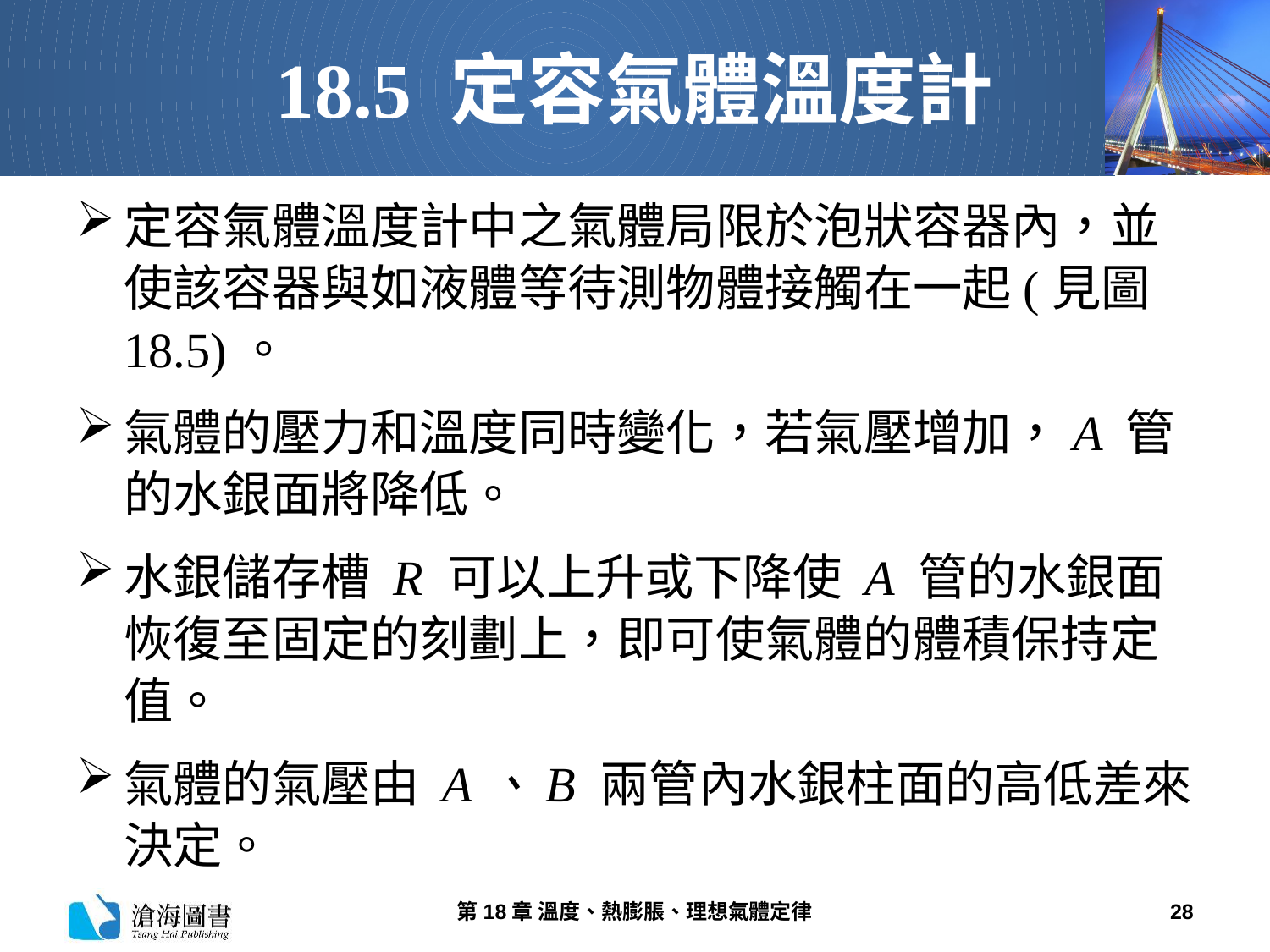

# 18.5 定容氣體溫度計
定容氣體溫度計中之氣體局限於泡狀容器內，並使該容器與如液體等待測物體接觸在一起(見圖 18.5)。
氣體的壓力和溫度同時變化，若氣壓增加，A 管的水銀面將降低。
水銀儲存槽 R 可以上升或下降使 A 管的水銀面恢復至固定的刻劃上，即可使氣體的體積保持定值。
氣體的氣壓由 A、B 兩管內水銀柱面的高低差來決定。

第18章 溫度、熱膨脹、理想氣體定律
28